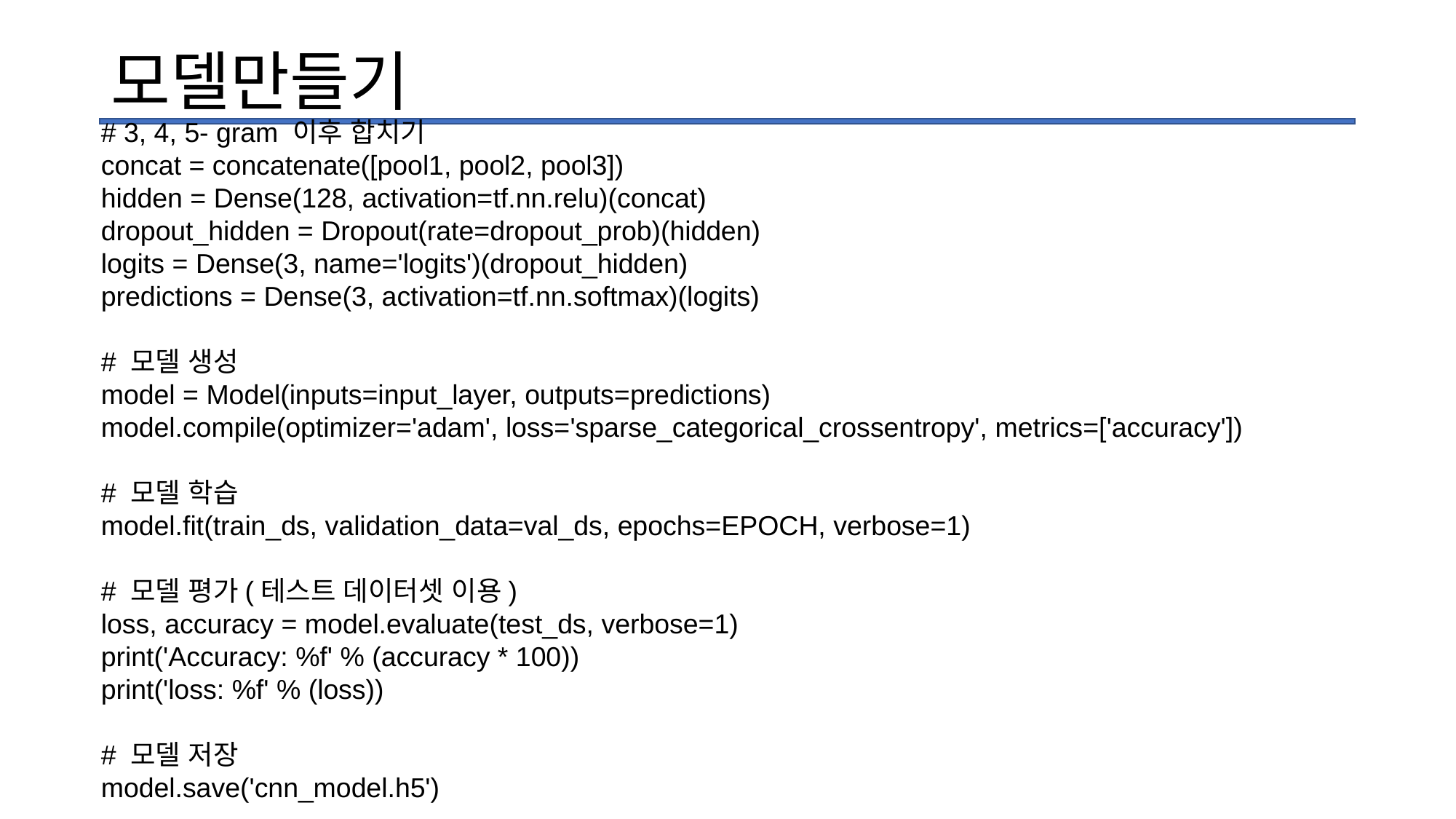

# 모델만들기
# 3, 4, 5- gram 이후 합치기
concat = concatenate([pool1, pool2, pool3])
hidden = Dense(128, activation=tf.nn.relu)(concat)
dropout_hidden = Dropout(rate=dropout_prob)(hidden)
logits = Dense(3, name='logits')(dropout_hidden)
predictions = Dense(3, activation=tf.nn.softmax)(logits)

# 모델 생성
model = Model(inputs=input_layer, outputs=predictions)
model.compile(optimizer='adam', loss='sparse_categorical_crossentropy', metrics=['accuracy'])

# 모델 학습
model.fit(train_ds, validation_data=val_ds, epochs=EPOCH, verbose=1)

# 모델 평가(테스트 데이터셋 이용)
loss, accuracy = model.evaluate(test_ds, verbose=1)
print('Accuracy: %f' % (accuracy * 100))
print('loss: %f' % (loss))

# 모델 저장
model.save('cnn_model.h5')